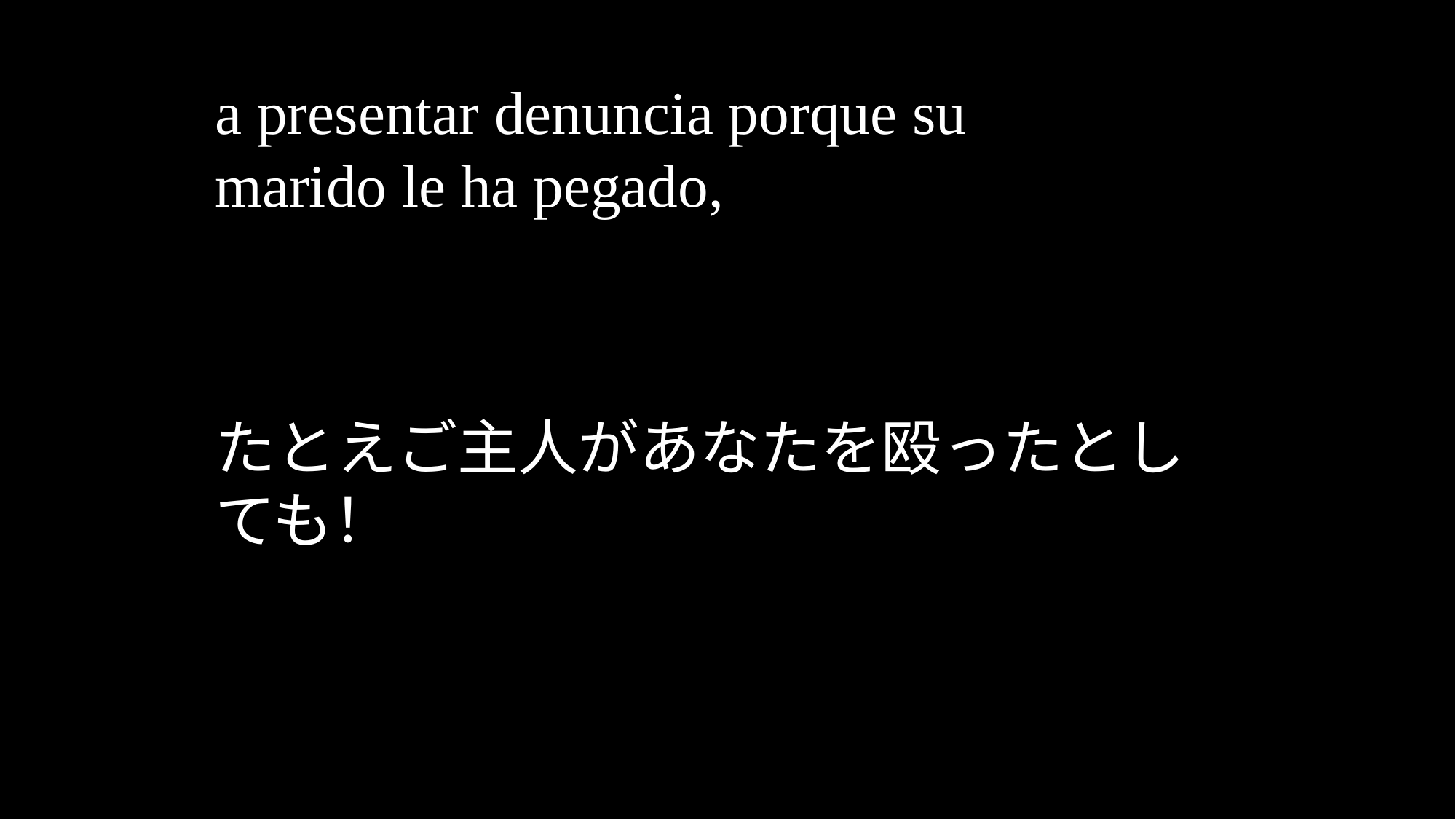

a presentar denuncia porque su marido le ha pegado,

たとえご主人があなたを殴ったとしても！